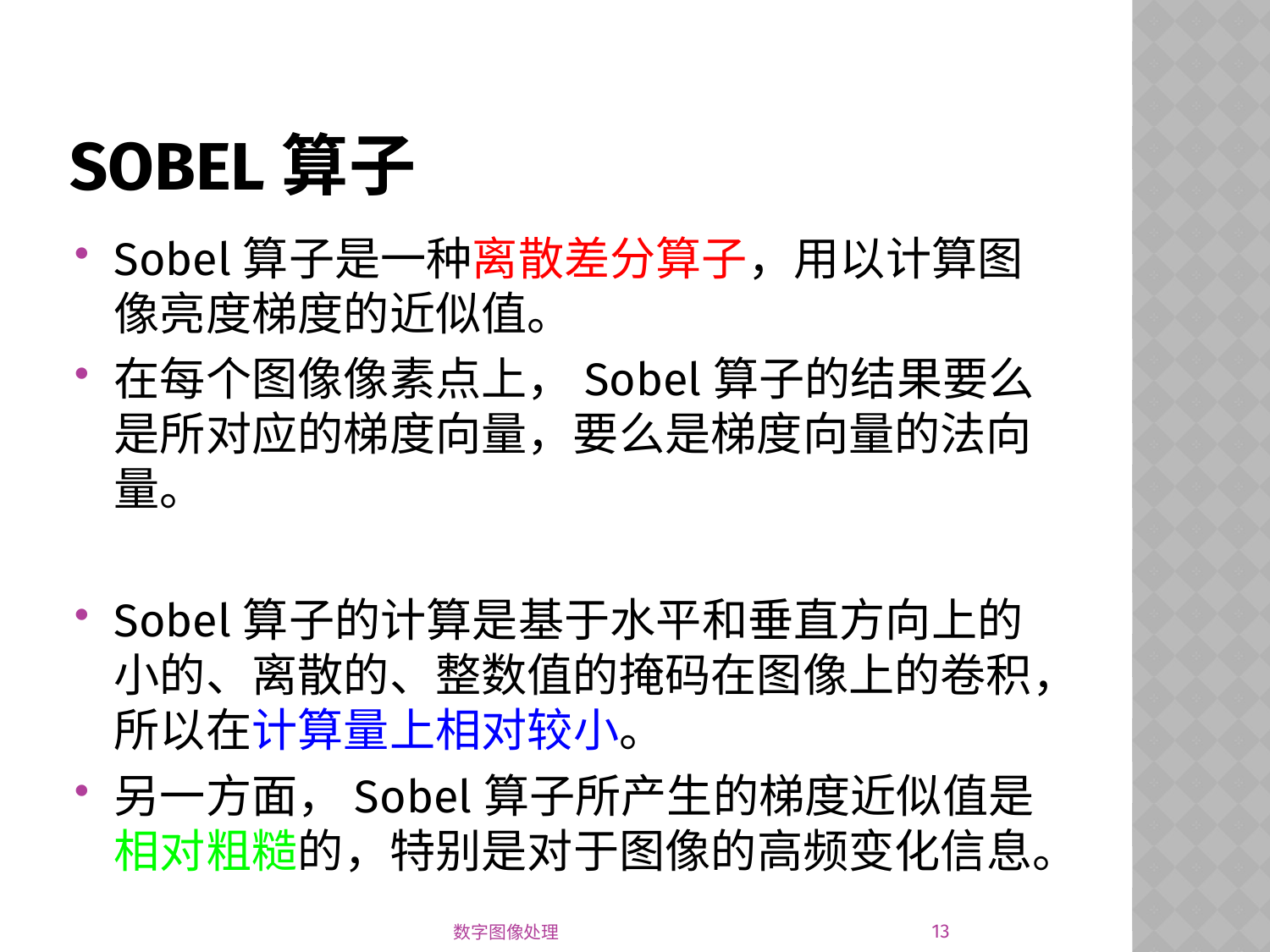

# Sobel算子
Sobel算子是一种离散差分算子，用以计算图像亮度梯度的近似值。
在每个图像像素点上，Sobel算子的结果要么是所对应的梯度向量，要么是梯度向量的法向量。

Sobel算子的计算是基于水平和垂直方向上的小的、离散的、整数值的掩码在图像上的卷积，所以在计算量上相对较小。
另一方面，Sobel算子所产生的梯度近似值是相对粗糙的，特别是对于图像的高频变化信息。
13
数字图像处理